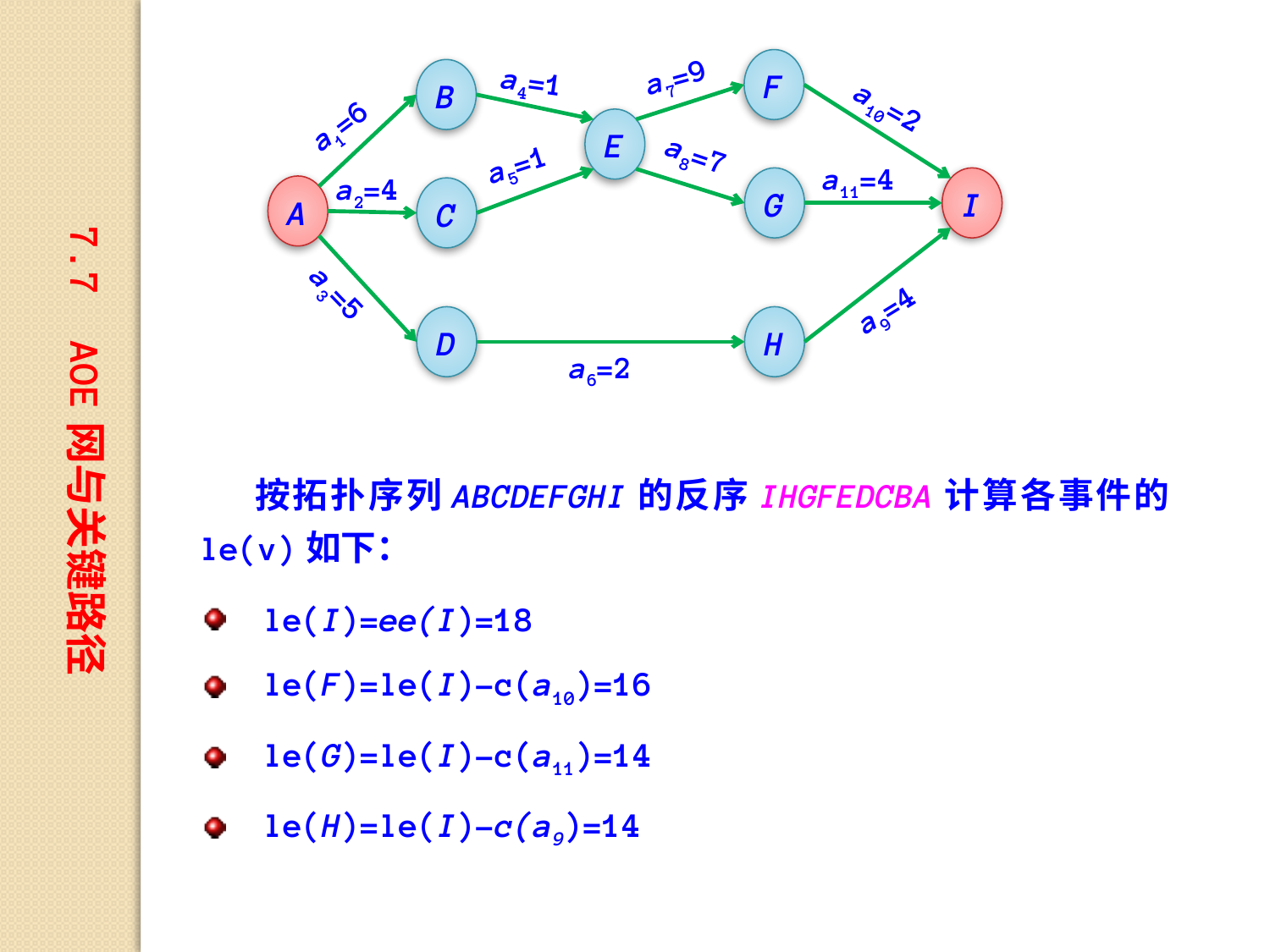

F
a7=9
B
a4=1
a10=2
a1=6
E
a5=1
a8=7
a11=4
G
I
a2=4
A
C
a9=4
a3=5
D
H
a6=2
7.7  AOE网与关键路径
    按拓扑序列ABCDEFGHI的反序IHGFEDCBA计算各事件的le(v)如下：
le(I)=ee(I)=18
le(F)=le(I)-c(a10)=16
le(G)=le(I)-c(a11)=14
le(H)=le(I)-c(a9)=14